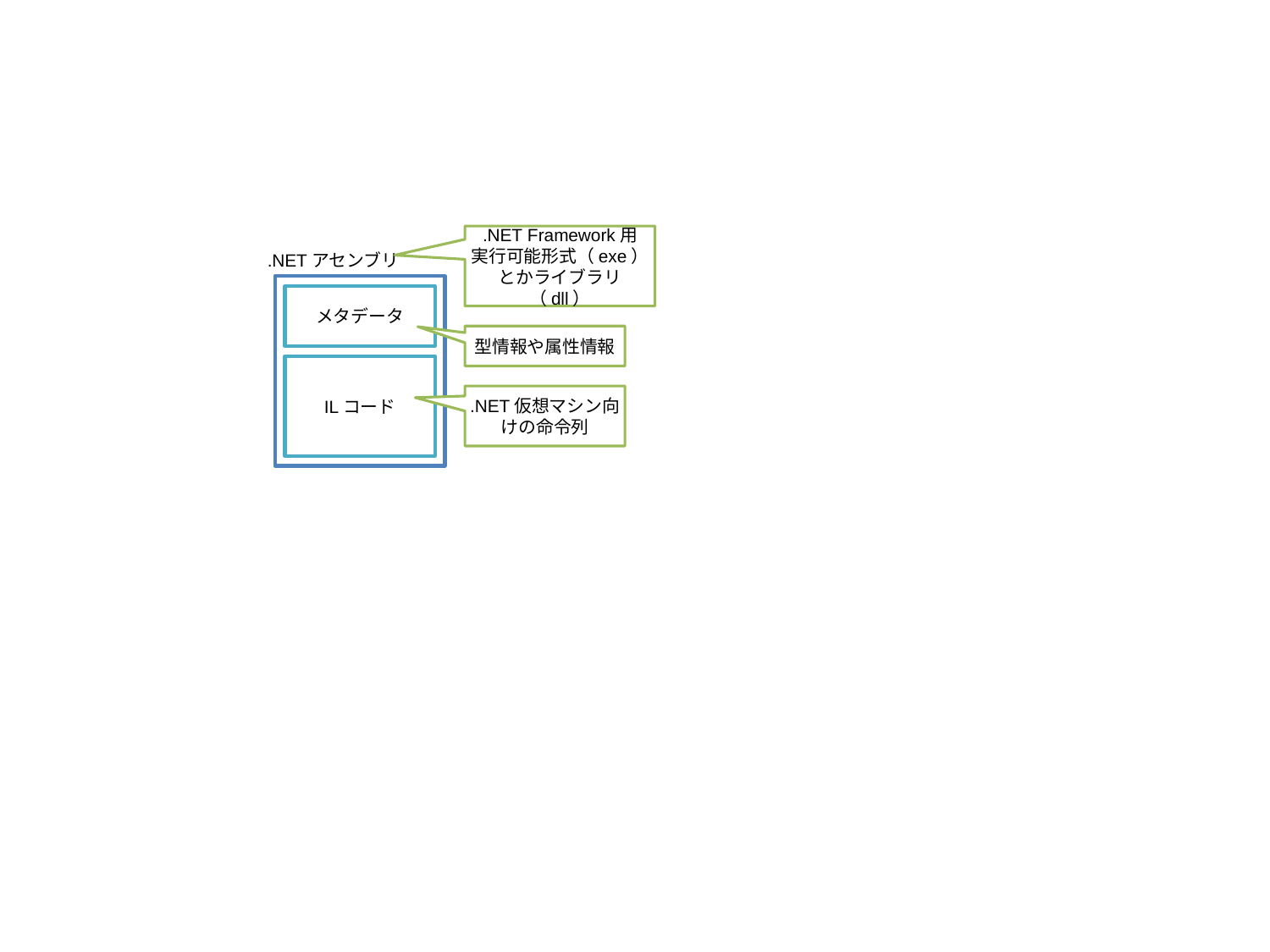

.NET Framework用
実行可能形式（exe）
とかライブラリ（dll）
.NETアセンブリ

メタデータ
型情報や属性情報
ILコード
.NET仮想マシン向けの命令列